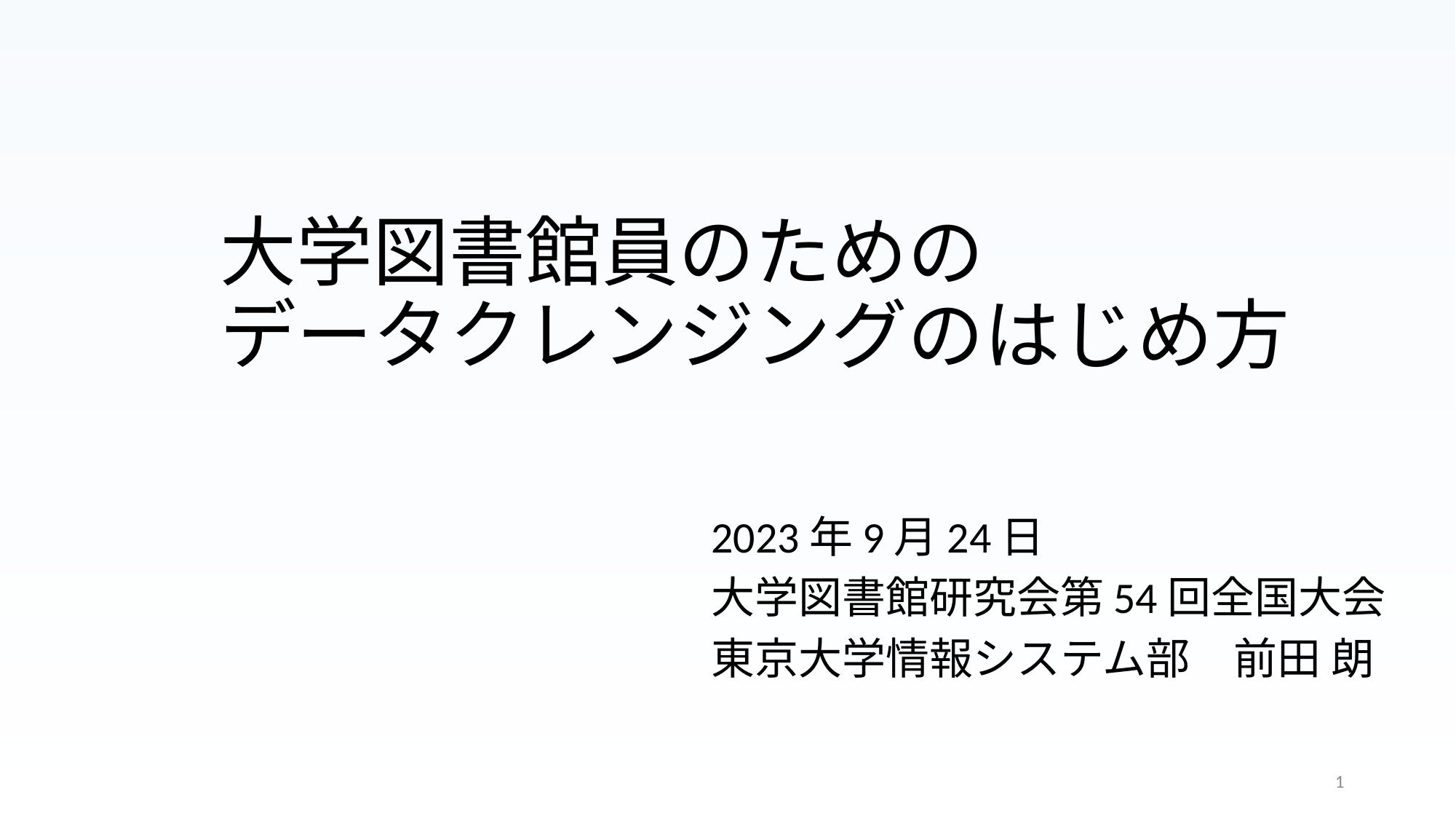

# 大学図書館員のための データクレンジングのはじめ方
2023年9月24日
大学図書館研究会第54回全国大会
東京大学情報システム部　前田 朗
1